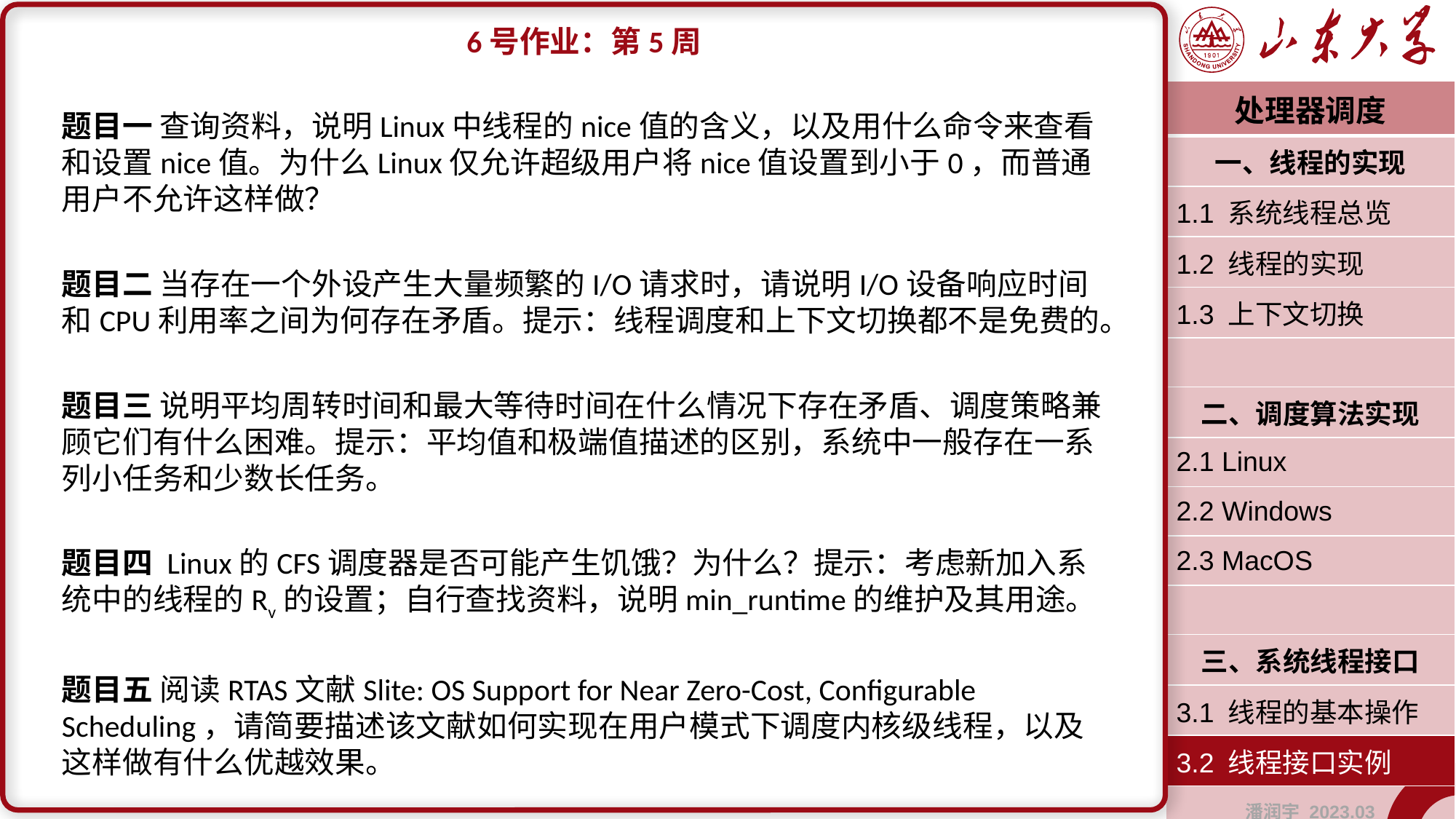

6号作业：第5周

题目一 查询资料，说明Linux中线程的nice值的含义，以及用什么命令来查看和设置nice值。为什么Linux仅允许超级用户将nice值设置到小于0，而普通用户不允许这样做？

题目二 当存在一个外设产生大量频繁的I/O请求时，请说明I/O设备响应时间和CPU利用率之间为何存在矛盾。提示：线程调度和上下文切换都不是免费的。

题目三 说明平均周转时间和最大等待时间在什么情况下存在矛盾、调度策略兼顾它们有什么困难。提示：平均值和极端值描述的区别，系统中一般存在一系列小任务和少数长任务。

题目四 Linux的CFS调度器是否可能产生饥饿？为什么？提示：考虑新加入系统中的线程的Rv的设置；自行查找资料，说明min_runtime的维护及其用途。

题目五 阅读RTAS文献Slite: OS Support for Near Zero-Cost, Configurable Scheduling，请简要描述该文献如何实现在用户模式下调度内核级线程，以及这样做有什么优越效果。
| 处理器调度 |
| --- |
| 一、线程的实现 |
| 1.1 系统线程总览 |
| 1.2 线程的实现 |
| 1.3 上下文切换 |
|  |
| 二、调度算法实现 |
| 2.1 Linux |
| 2.2 Windows |
| 2.3 MacOS |
|  |
| 三、系统线程接口 |
| 3.1 线程的基本操作 |
| 3.2 线程接口实例 |
| 潘润宇 2023.03 |